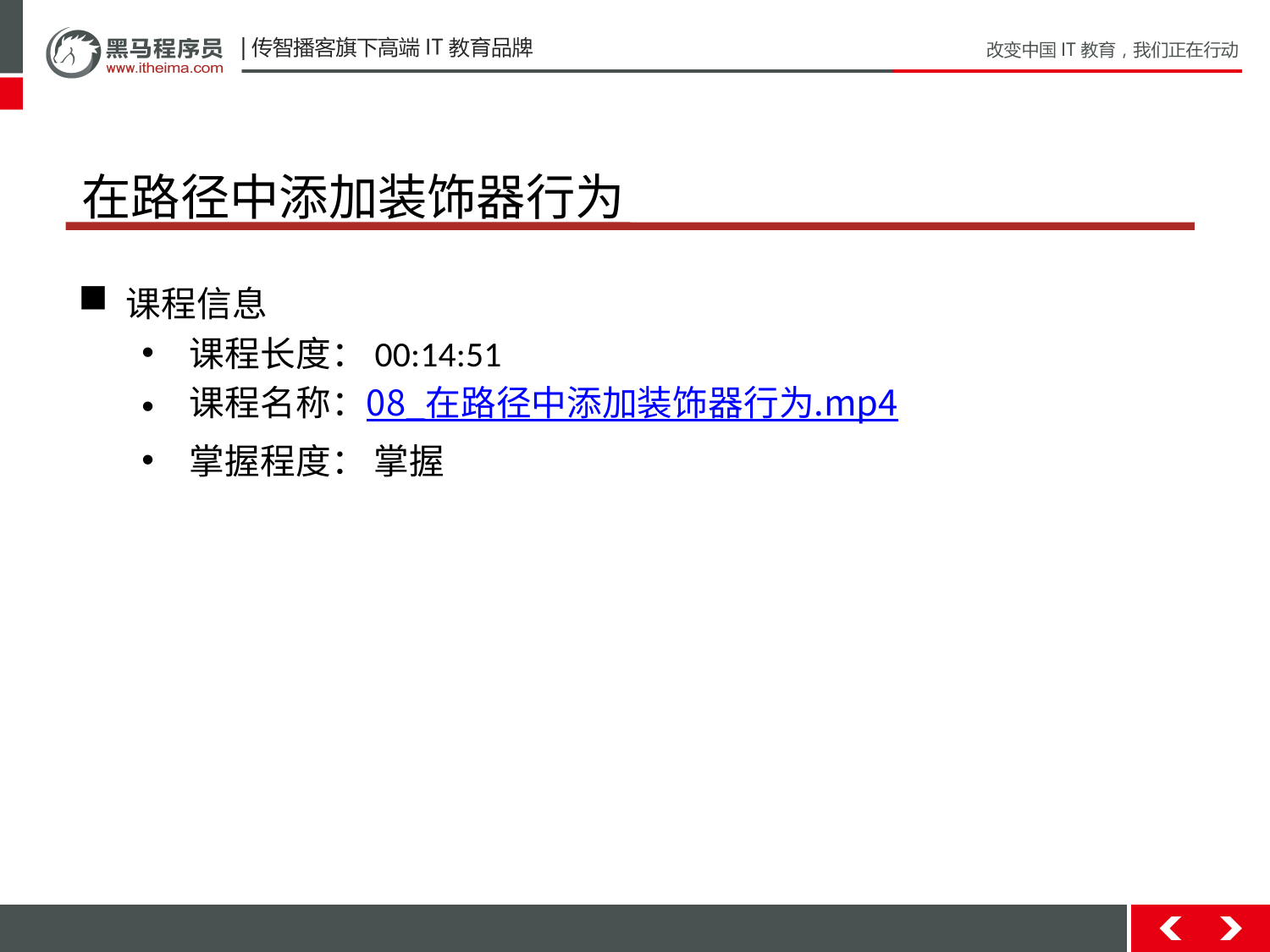

# 在路径中添加装饰器行为

课程信息
课程长度：00:14:51
课程名称：08_在路径中添加装饰器行为.mp4
掌握程度： 掌握